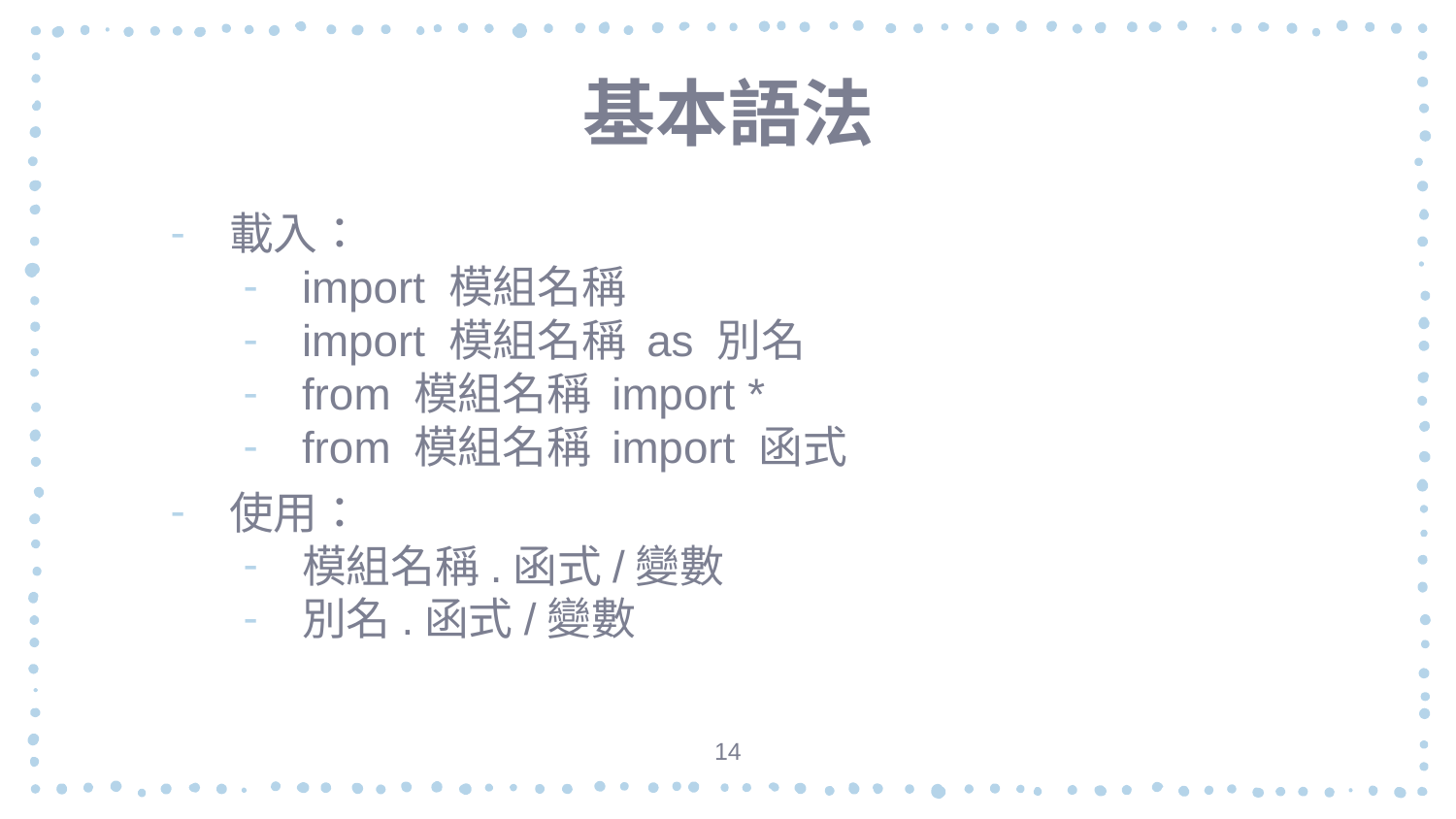

# 基本語法
載入：
import 模組名稱
import 模組名稱 as 別名
from 模組名稱 import *
from 模組名稱 import 函式
使用：
模組名稱.函式/變數
別名.函式/變數

14